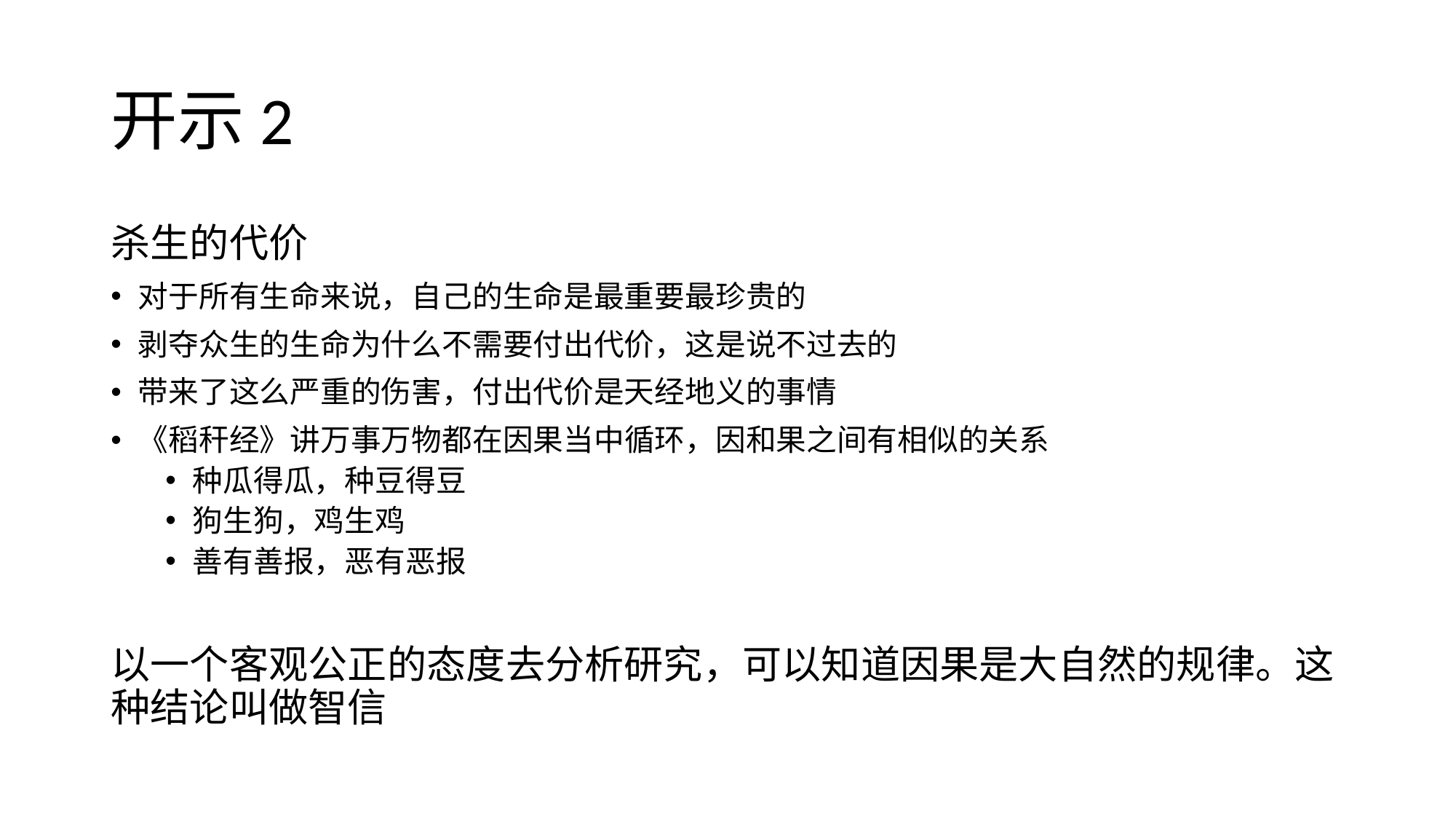

# 开示2
杀生的代价
对于所有生命来说，自己的生命是最重要最珍贵的
剥夺众生的生命为什么不需要付出代价，这是说不过去的
带来了这么严重的伤害，付出代价是天经地义的事情
《稻秆经》讲万事万物都在因果当中循环，因和果之间有相似的关系
种瓜得瓜，种豆得豆
狗生狗，鸡生鸡
善有善报，恶有恶报

以一个客观公正的态度去分析研究，可以知道因果是大自然的规律。这种结论叫做智信